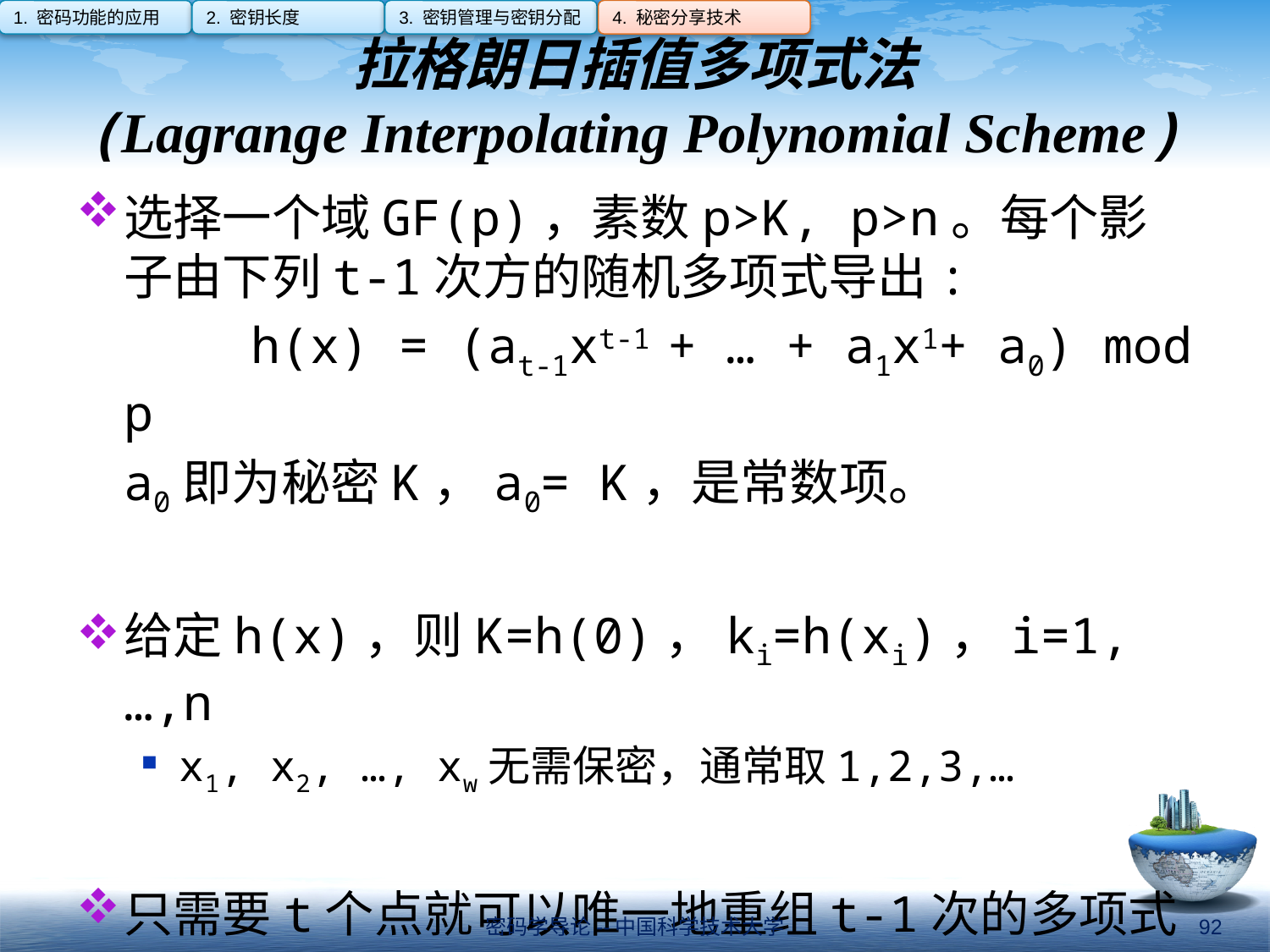

1. 密码功能的应用
2. 密钥长度
3. 密钥管理与密钥分配
4. 秘密分享技术
# 拉格朗日插值多项式法 (Lagrange Interpolating Polynomial Scheme)
选择一个域GF(p)，素数p>K, p>n。每个影子由下列t-1次方的随机多项式导出:
		h(x) = (at-1xt-1 + … + a1x1+ a0) mod p
	a0即为秘密K，a0= K，是常数项。

给定h(x)，则K=h(0)，ki=h(xi)，i=1,…,n
x1, x2, …, xw无需保密，通常取1,2,3,…

只需要t个点就可以唯一地重组t-1次的多项式
t-1次多项式必须要t个点才可以唯一确定
密码学导论--中国科学技术大学
92